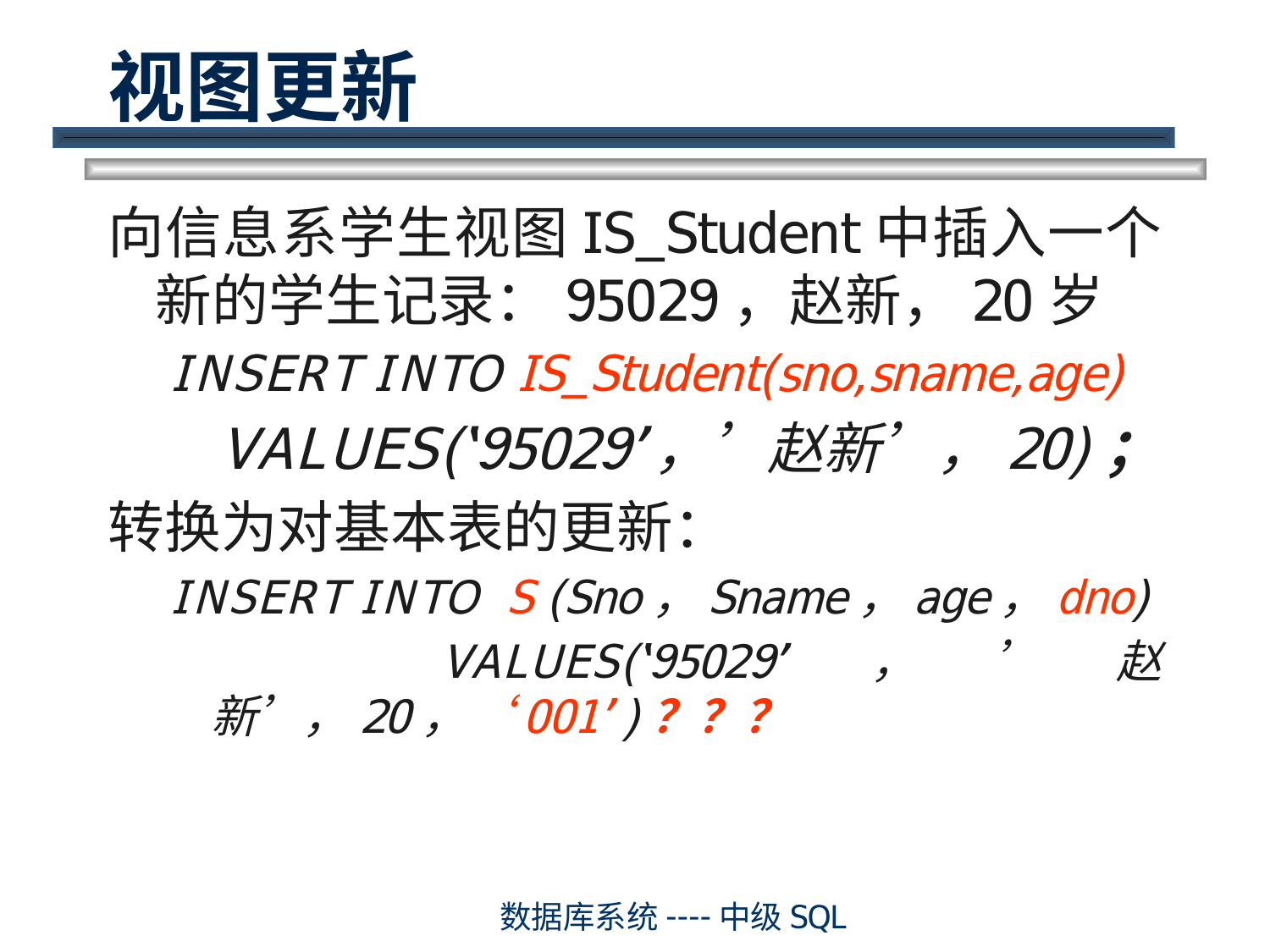

# 视图更新
向信息系学生视图IS_Student中插入一个新的学生记录：95029，赵新，20岁
INSERT INTO IS_Student(sno,sname,age)
   VALUES(‘95029’，’赵新’，20)；
转换为对基本表的更新：
INSERT INTO  S (Sno，Sname，age，dno)
   VALUES(‘95029’，’赵新’，20，‘001’ )？？？
数据库系统----中级SQL